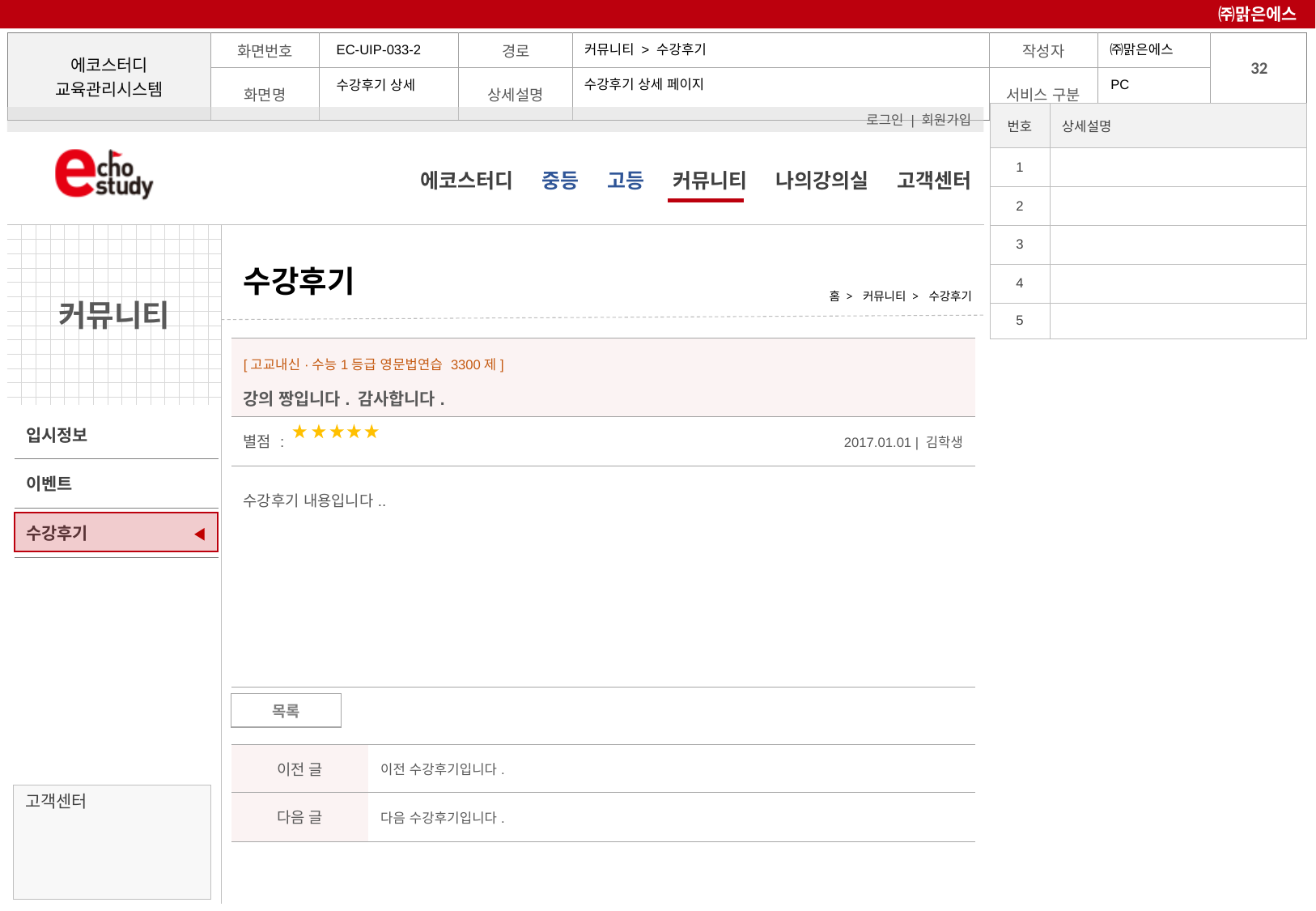

㈜맑은에스
커뮤니티 > 수강후기
EC-UIP-033-2
PC
수강후기 상세 페이지
수강후기 상세
| 번호 | 상세설명 |
| --- | --- |
| 1 |  |
| 2 |  |
| 3 |  |
| 4 |  |
| 5 |  |
# 수강후기
홈 > 커뮤니티 > 수강후기
| [고교내신·수능1등급 영문법연습 3300제] 강의 짱입니다. 감사합니다. |  |
| --- | --- |
| 별점 : | 2017.01.01 | 김학생 |
| 수강후기 내용입니다.. |  |

◀
목록
| 이전 글 | 이전 수강후기입니다. |
| --- | --- |
| 다음 글 | 다음 수강후기입니다. |